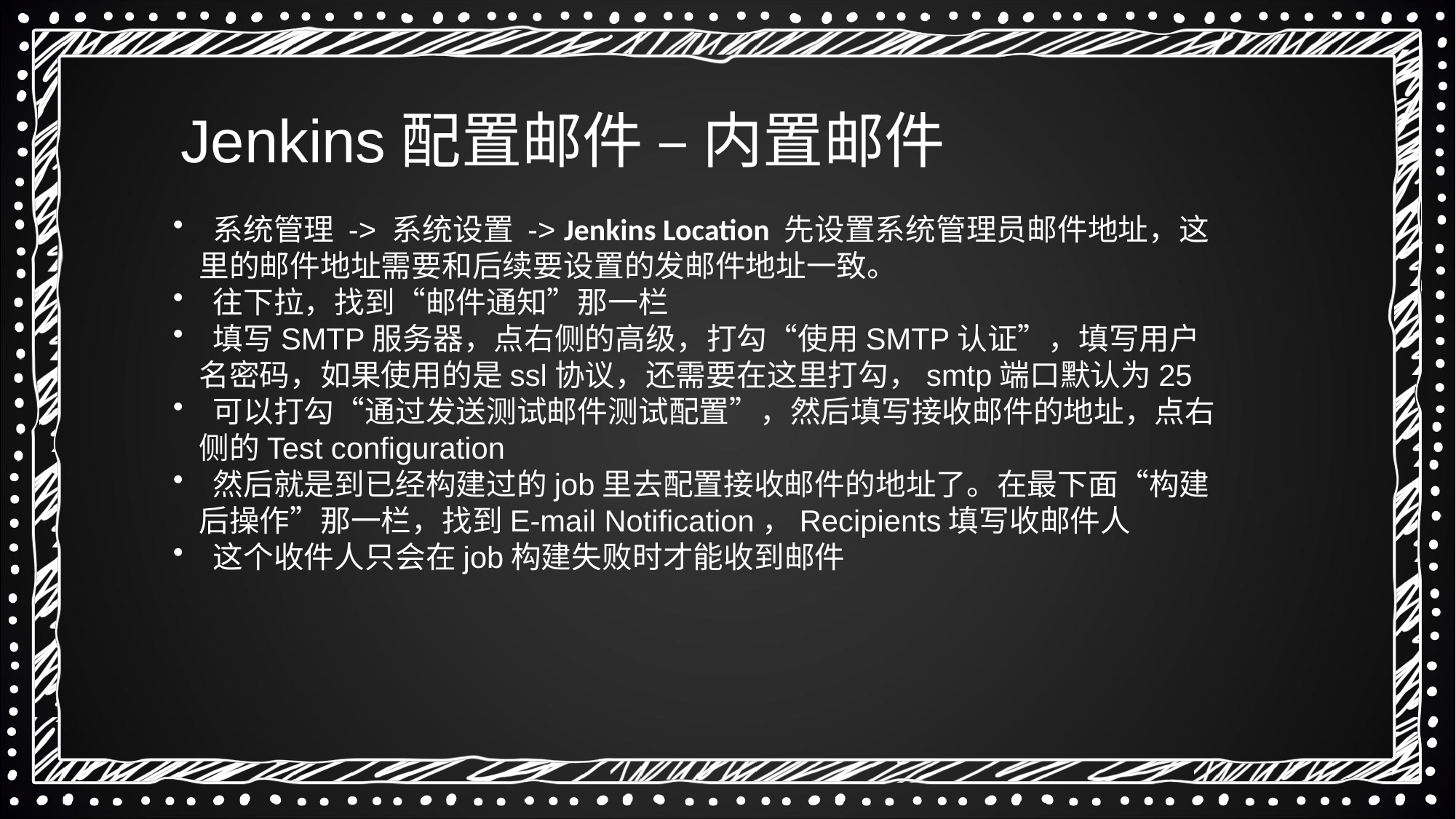

Jenkins配置邮件 – 内置邮件
 系统管理 -> 系统设置 -> Jenkins Location 先设置系统管理员邮件地址，这里的邮件地址需要和后续要设置的发邮件地址一致。
 往下拉，找到“邮件通知”那一栏
 填写SMTP服务器，点右侧的高级，打勾“使用SMTP认证”，填写用户名密码，如果使用的是ssl协议，还需要在这里打勾，smtp端口默认为25
 可以打勾“通过发送测试邮件测试配置”，然后填写接收邮件的地址，点右侧的Test configuration
 然后就是到已经构建过的job里去配置接收邮件的地址了。在最下面“构建后操作”那一栏，找到E-mail Notification，Recipients填写收邮件人
 这个收件人只会在job构建失败时才能收到邮件